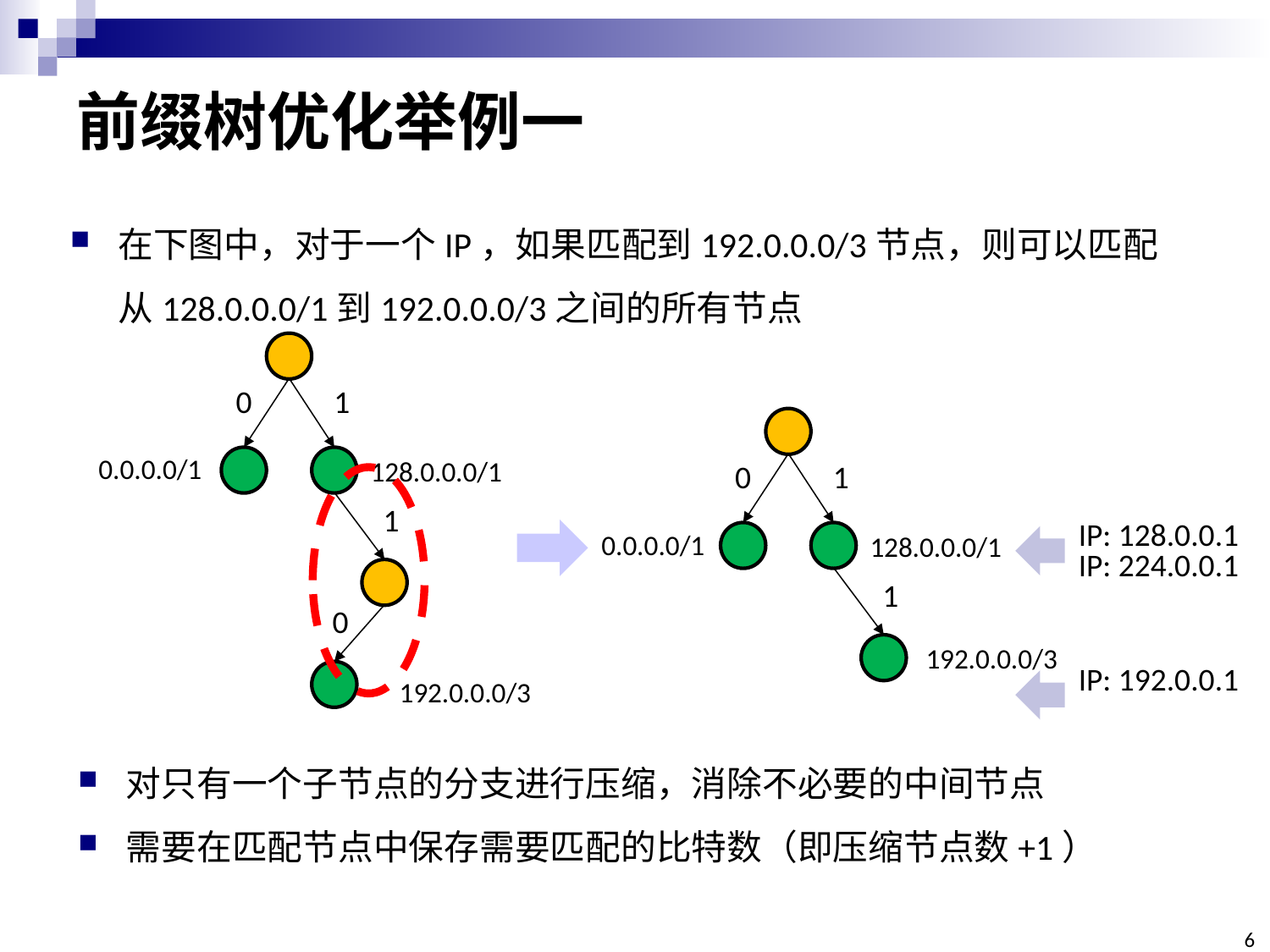

# 前缀树优化举例一
在下图中，对于一个IP，如果匹配到192.0.0.0/3节点，则可以匹配从128.0.0.0/1到192.0.0.0/3之间的所有节点

0
1
0.0.0.0/1

128.0.0.0/1

1

0

192.0.0.0/3

0
1
0.0.0.0/1

128.0.0.0/1

1
192.0.0.0/3

IP: 128.0.0.1

IP: 224.0.0.1
IP: 192.0.0.1

对只有一个子节点的分支进行压缩，消除不必要的中间节点
需要在匹配节点中保存需要匹配的比特数（即压缩节点数+1）
6